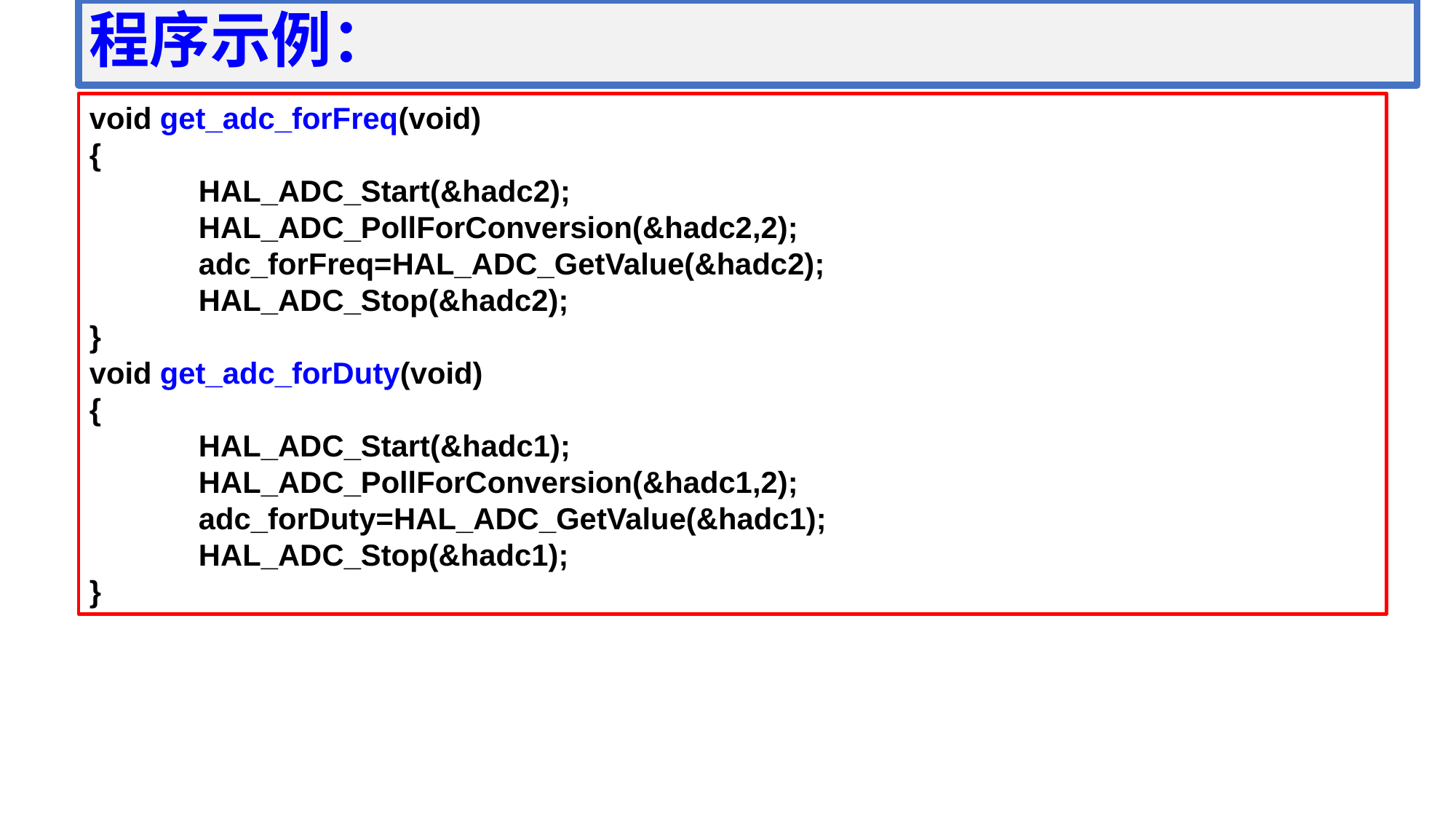

程序示例：
void get_adc_forFreq(void)
{
	HAL_ADC_Start(&hadc2);
	HAL_ADC_PollForConversion(&hadc2,2);
	adc_forFreq=HAL_ADC_GetValue(&hadc2);
	HAL_ADC_Stop(&hadc2);
}
void get_adc_forDuty(void)
{
	HAL_ADC_Start(&hadc1);
	HAL_ADC_PollForConversion(&hadc1,2);
	adc_forDuty=HAL_ADC_GetValue(&hadc1);
	HAL_ADC_Stop(&hadc1);
}